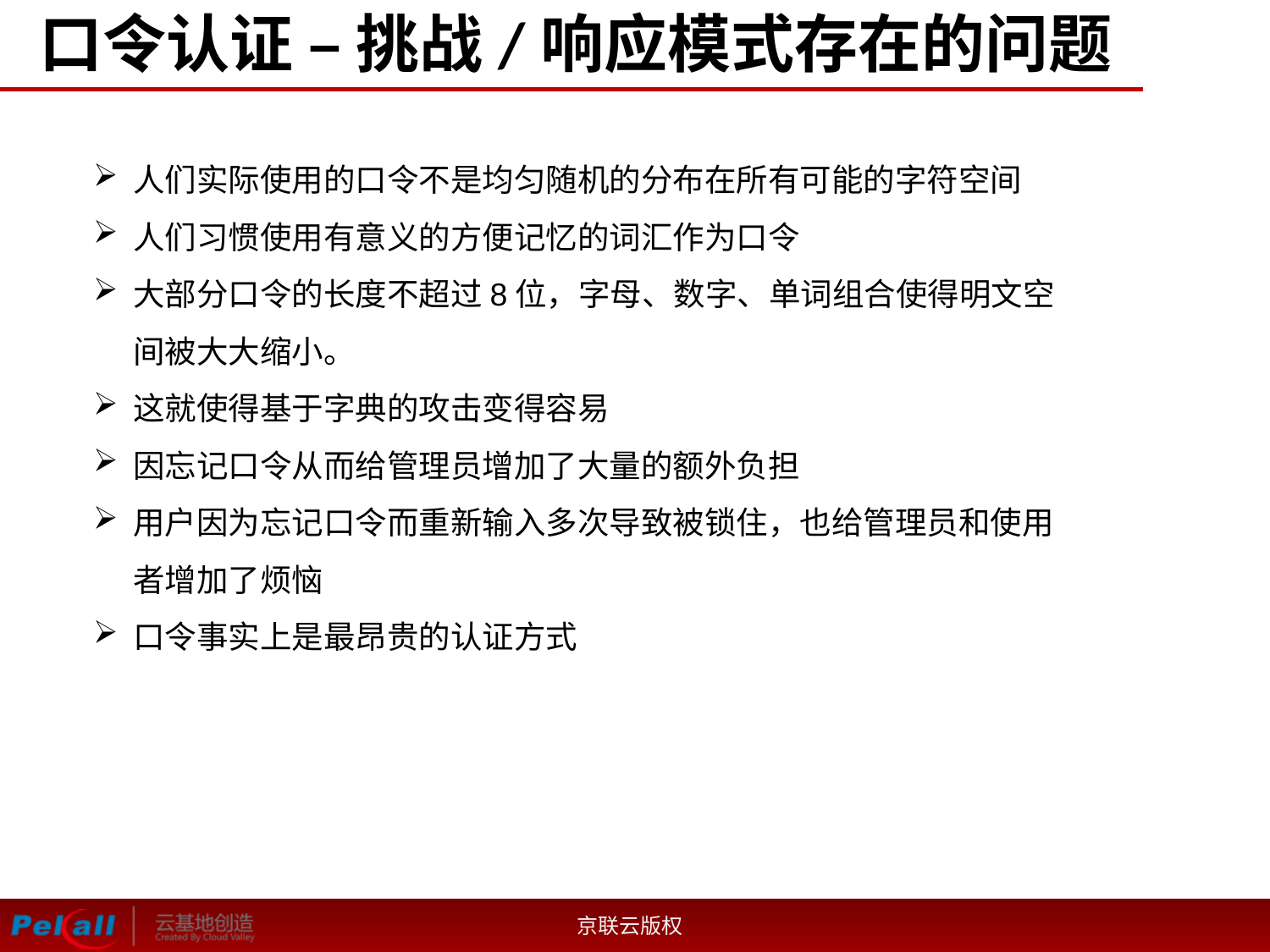

# 口令认证 – 挑战/响应模式存在的问题
人们实际使用的口令不是均匀随机的分布在所有可能的字符空间
人们习惯使用有意义的方便记忆的词汇作为口令
大部分口令的长度不超过8位，字母、数字、单词组合使得明文空间被大大缩小。
这就使得基于字典的攻击变得容易
因忘记口令从而给管理员增加了大量的额外负担
用户因为忘记口令而重新输入多次导致被锁住，也给管理员和使用者增加了烦恼
口令事实上是最昂贵的认证方式